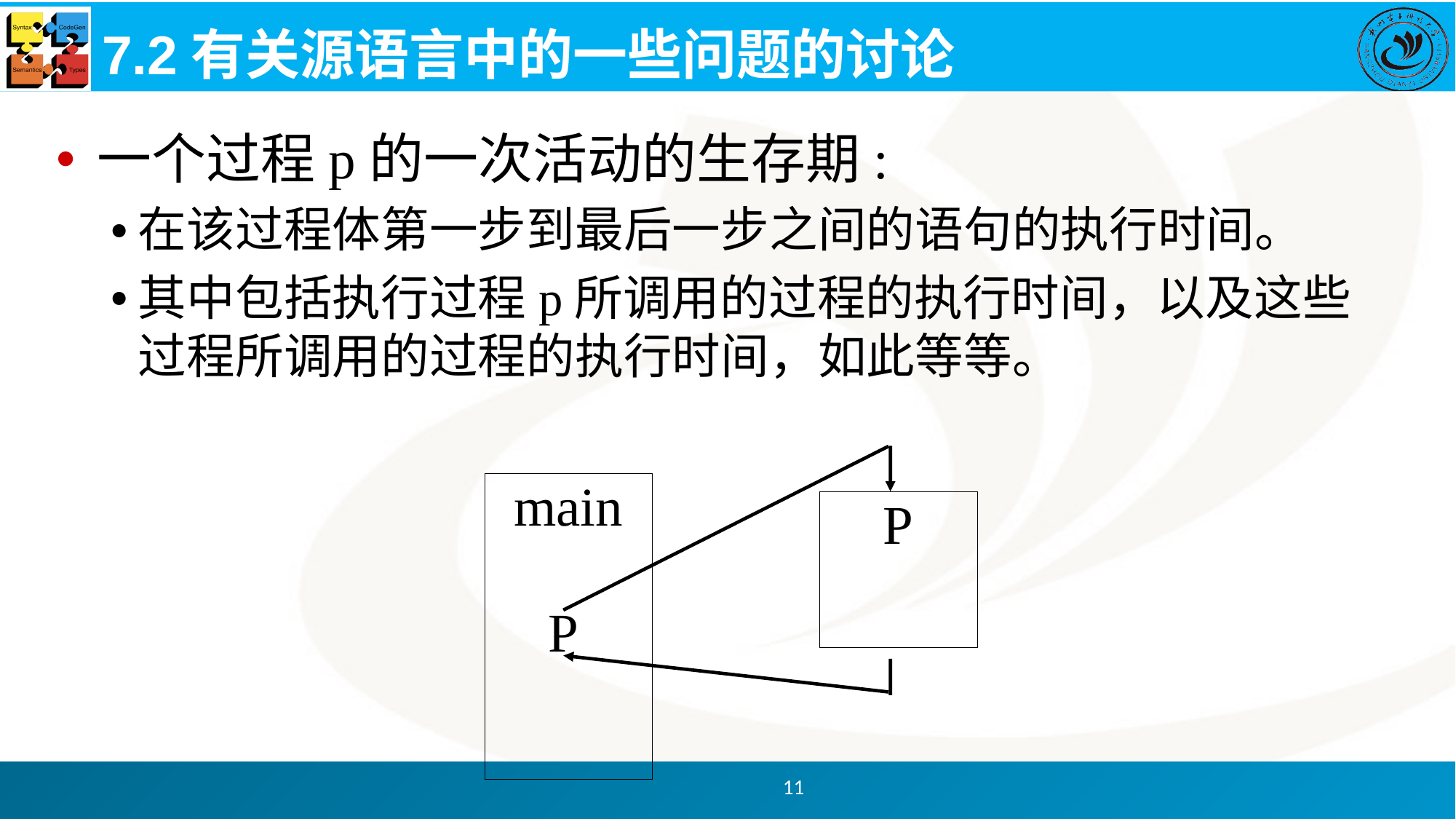

# 7.2有关源语言中的一些问题的讨论
一个过程p的一次活动的生存期:
在该过程体第一步到最后一步之间的语句的执行时间。
其中包括执行过程p所调用的过程的执行时间，以及这些过程所调用的过程的执行时间，如此等等。

 main

P

P

11